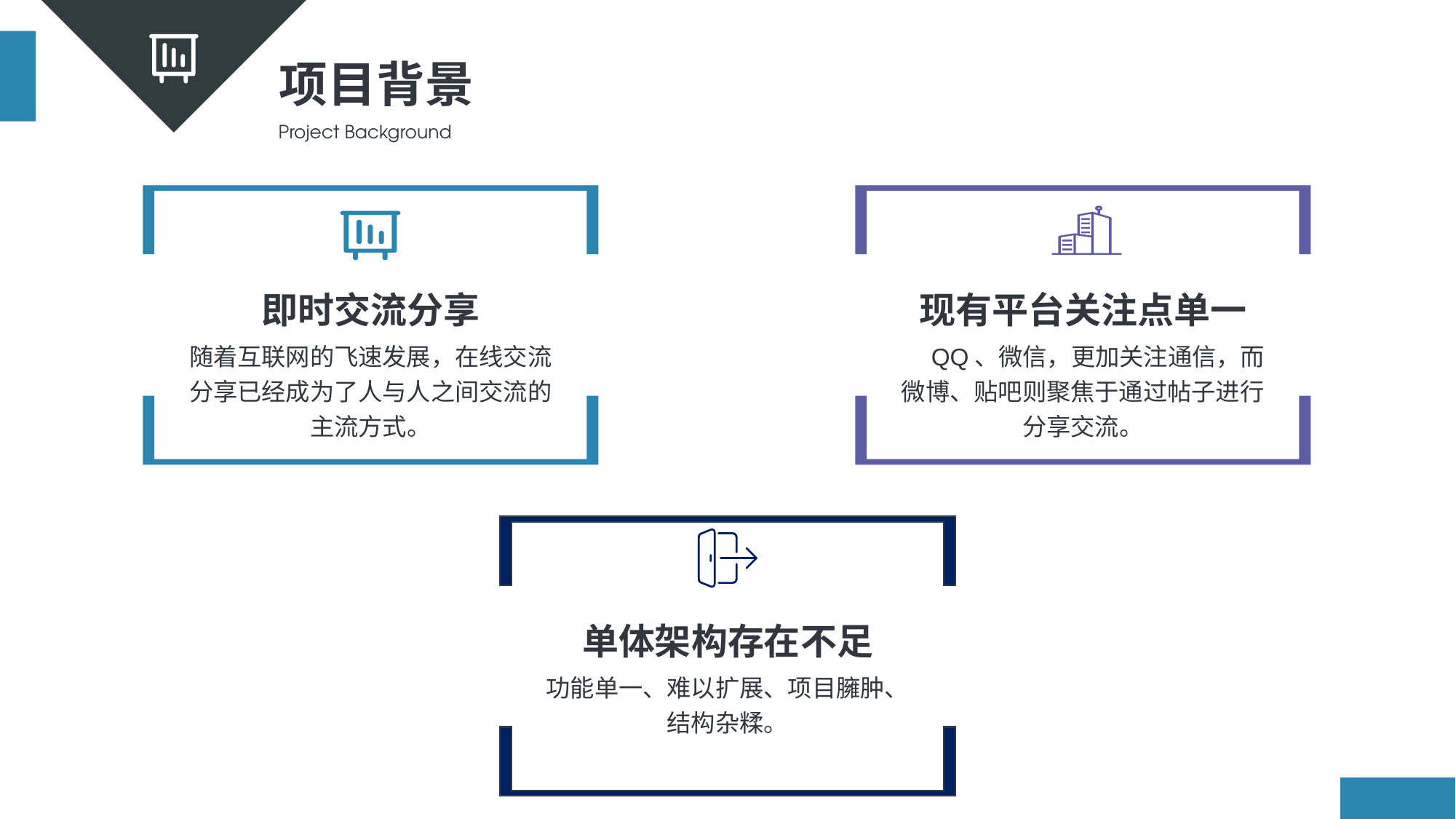

项目背景
Project Background

即时交流分享
随着互联网的飞速发展，在线交流分享已经成为了人与人之间交流的主流方式。

现有平台关注点单一
如QQ、微信，更加关注通信，而微博、贴吧则聚焦于通过帖子进行分享交流。

单体架构存在不足
功能单一、难以扩展、项目臃肿、结构杂糅。